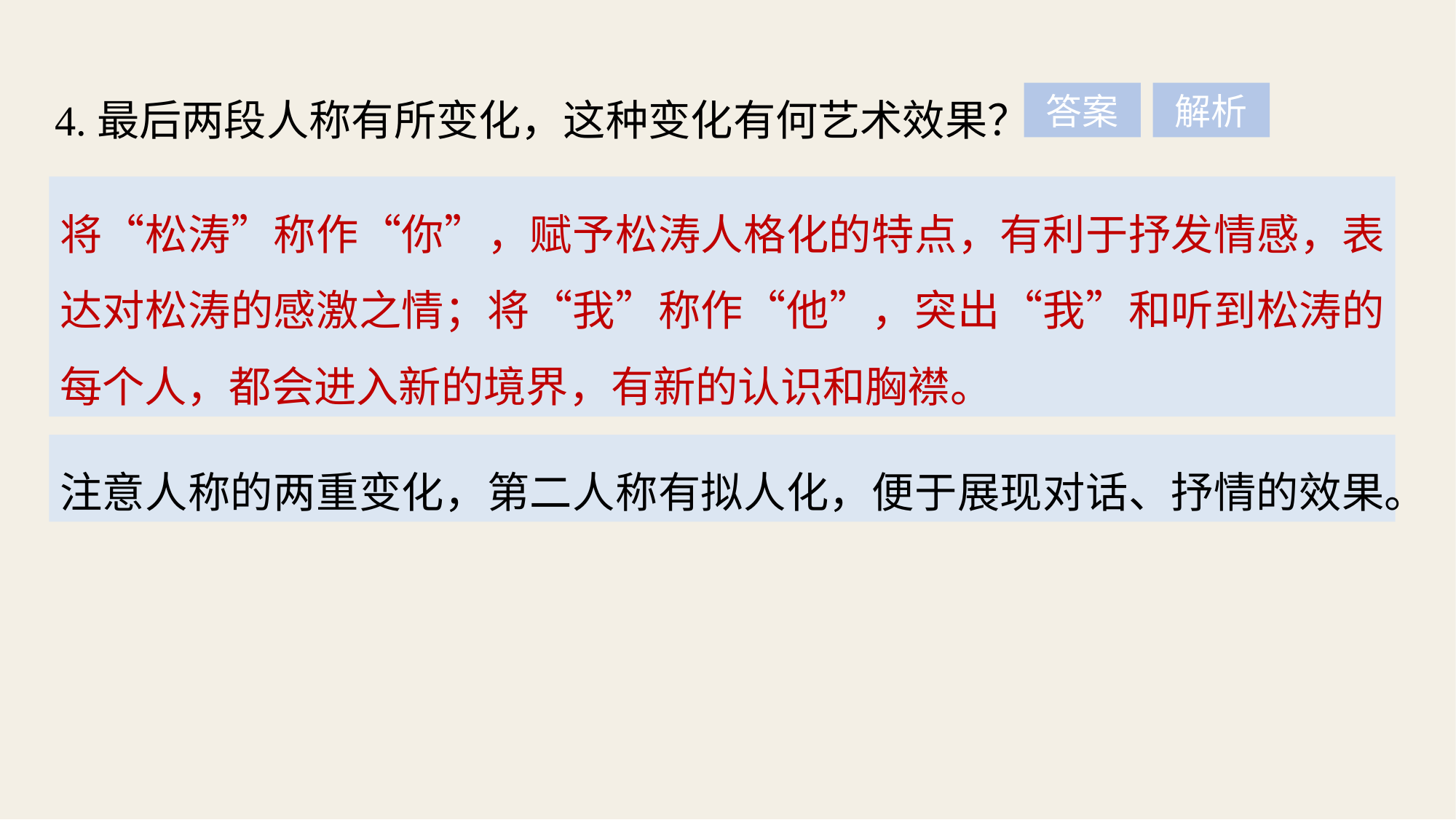

4.最后两段人称有所变化，这种变化有何艺术效果？
答案
解析
将“松涛”称作“你”，赋予松涛人格化的特点，有利于抒发情感，表达对松涛的感激之情；将“我”称作“他”，突出“我”和听到松涛的每个人，都会进入新的境界，有新的认识和胸襟。
注意人称的两重变化，第二人称有拟人化，便于展现对话、抒情的效果。